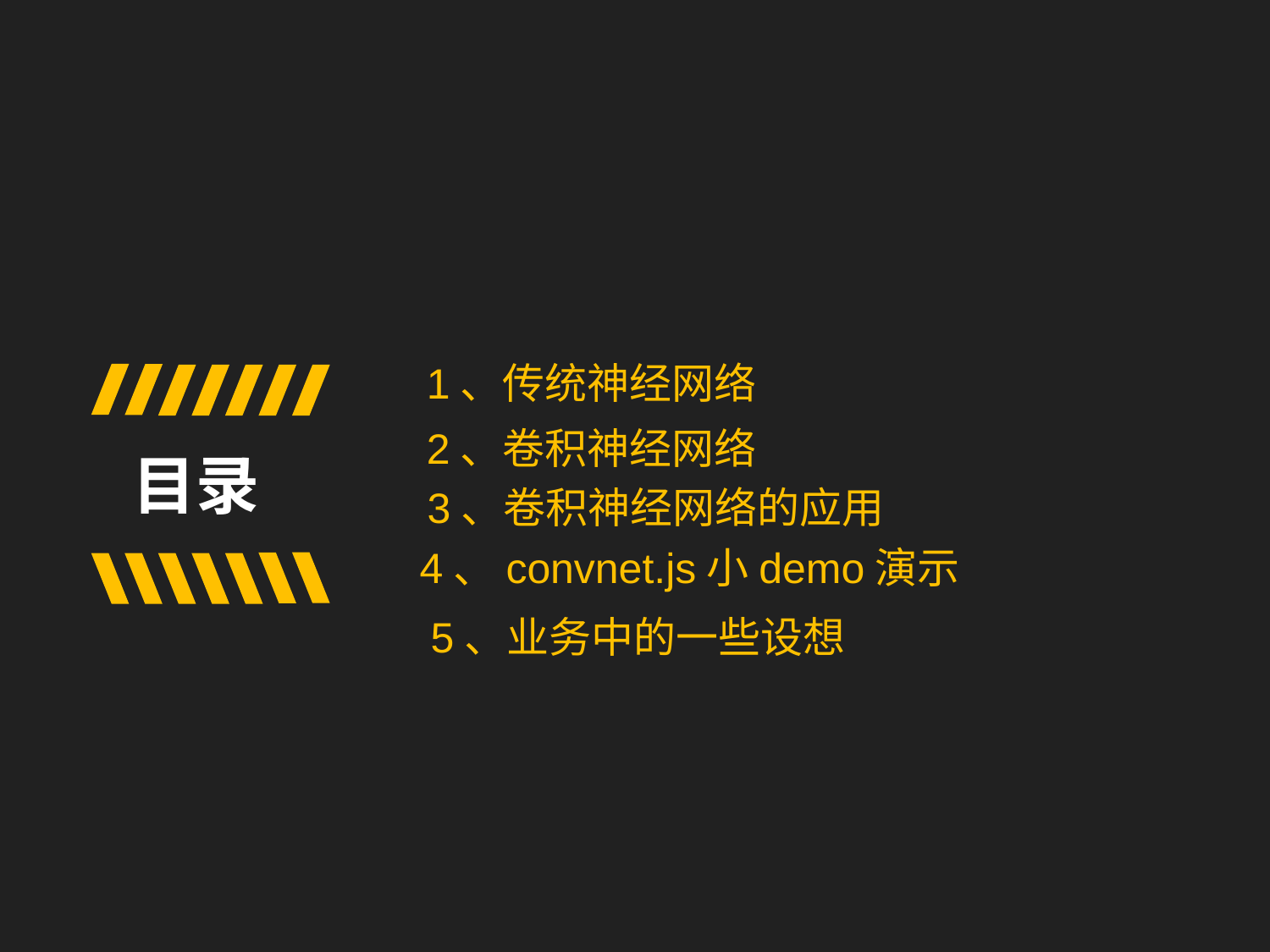

1、传统神经网络

2、卷积神经网络
目录
3、卷积神经网络的应用
4、convnet.js小demo演示

5、业务中的一些设想